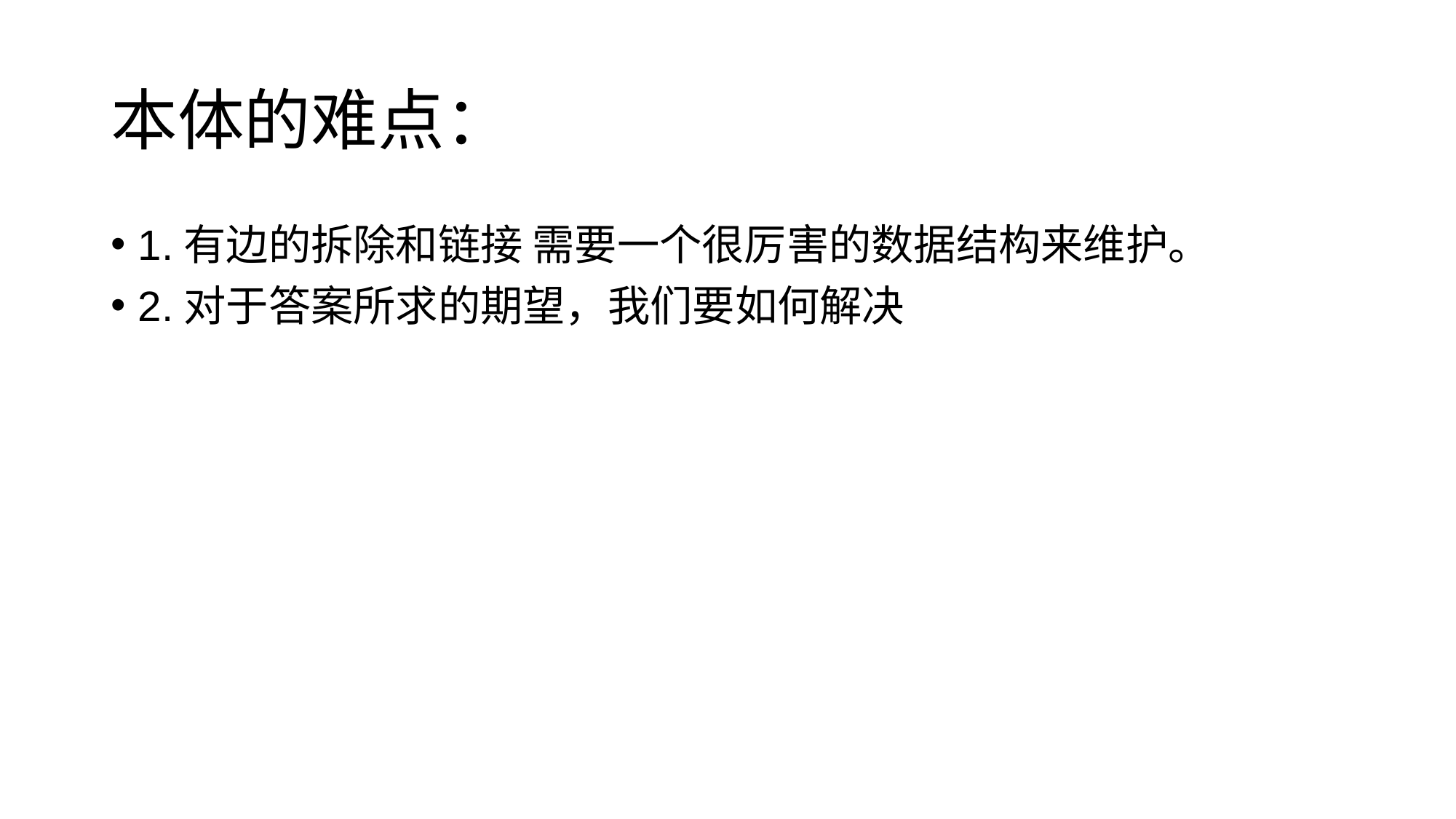

# 本体的难点：
1.有边的拆除和链接 需要一个很厉害的数据结构来维护。
2.对于答案所求的期望，我们要如何解决